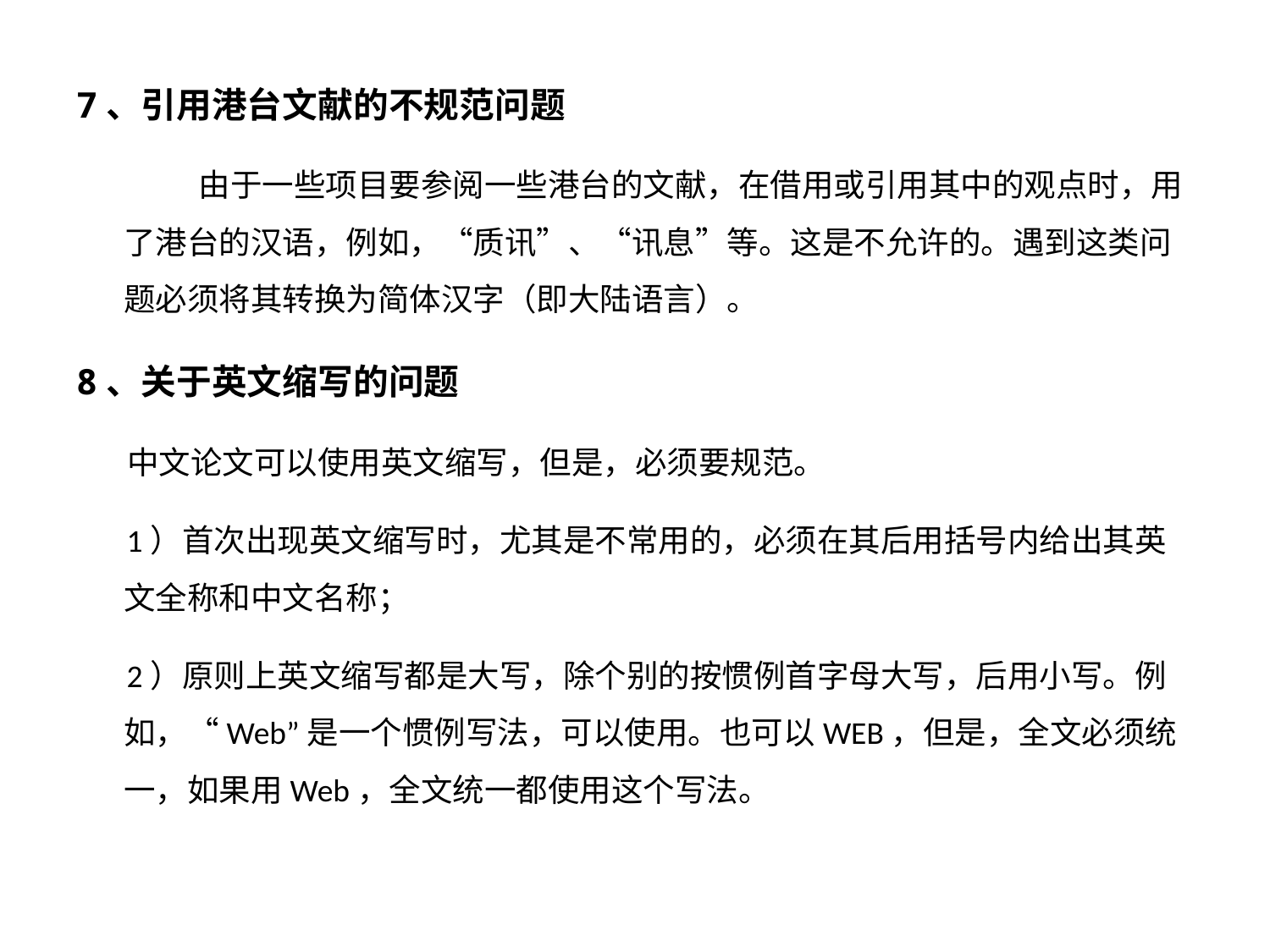

7、引用港台文献的不规范问题
                由于一些项目要参阅一些港台的文献，在借用或引用其中的观点时，用了港台的汉语，例如，“质讯”、“讯息”等。这是不允许的。遇到这类问题必须将其转换为简体汉字（即大陆语言）。
8、关于英文缩写的问题
      中文论文可以使用英文缩写，但是，必须要规范。
       1）首次出现英文缩写时，尤其是不常用的，必须在其后用括号内给出其英文全称和中文名称；
       2）原则上英文缩写都是大写，除个别的按惯例首字母大写，后用小写。例如，“Web”是一个惯例写法，可以使用。也可以WEB，但是，全文必须统一，如果用Web，全文统一都使用这个写法。